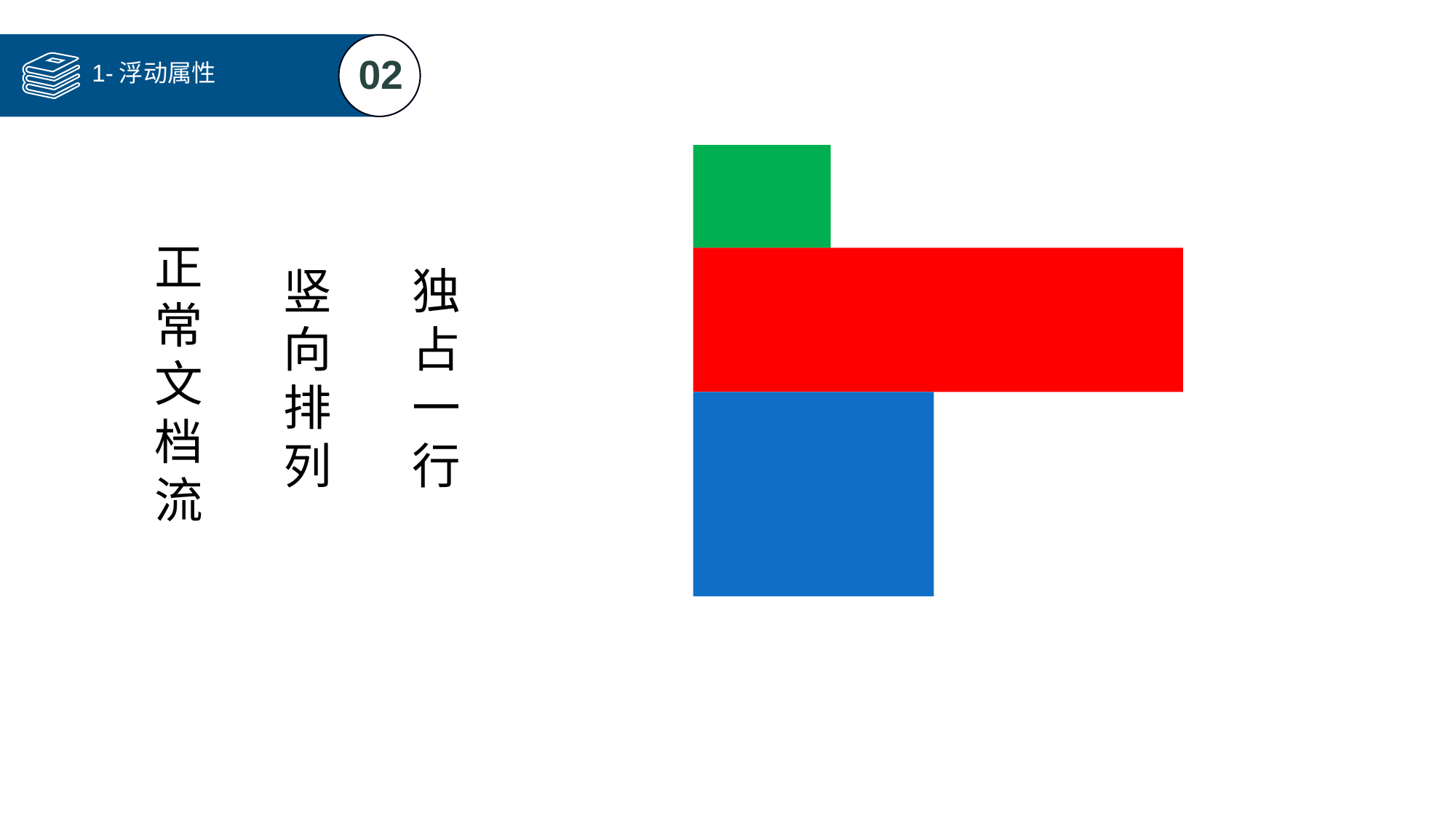

02
1-浮动属性

正
常
文
档
流

独
占
一
行
竖
向
排
列